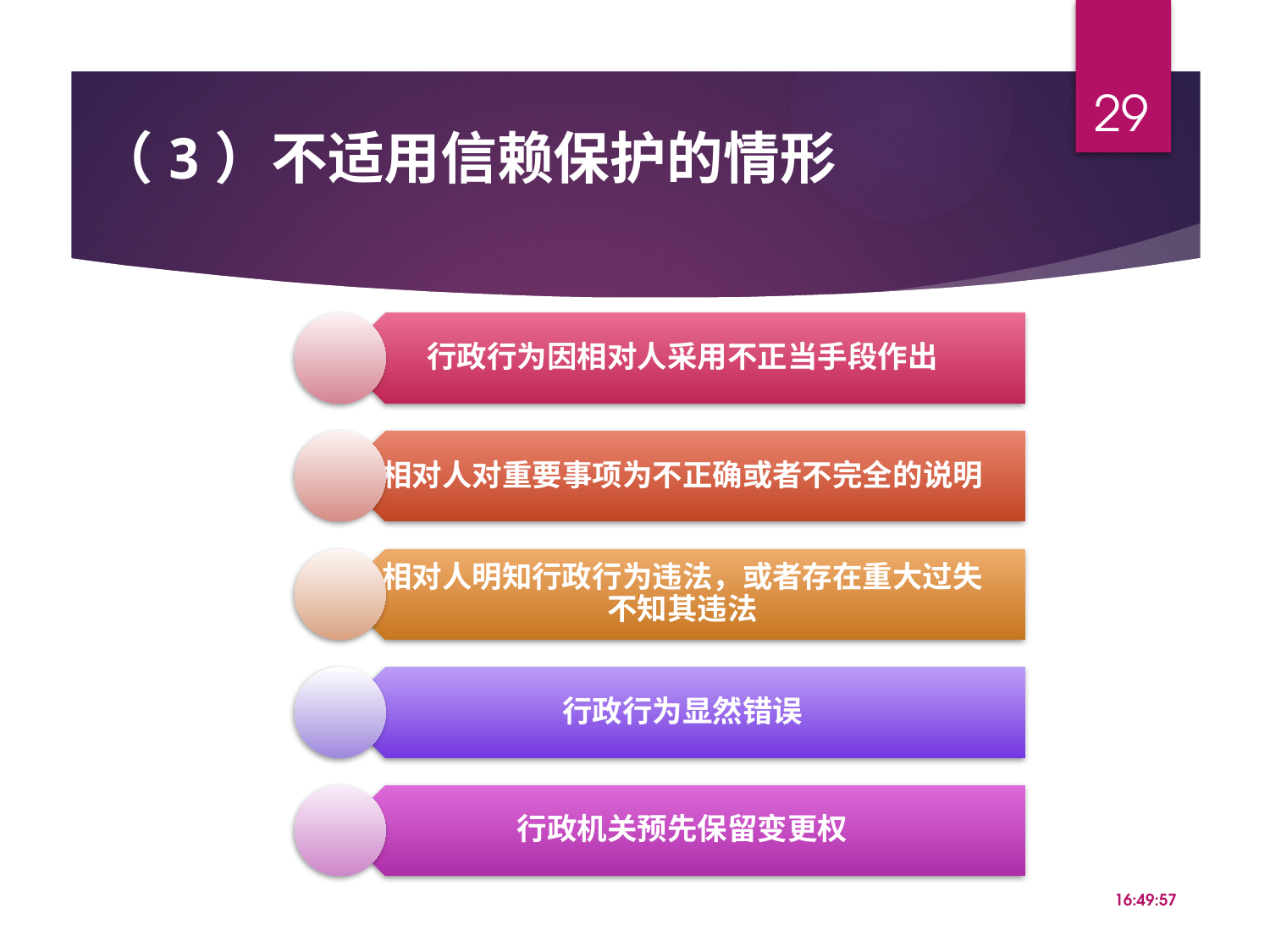

29
（3）不适用信赖保护的情形
行政行为因相对人采用不正当手段作出
相对人对重要事项为不正确或者不完全的说明
相对人明知行政行为违法，或者存在重大过失不知其违法
行政行为显然错误
行政机关预先保留变更权
16:49:57